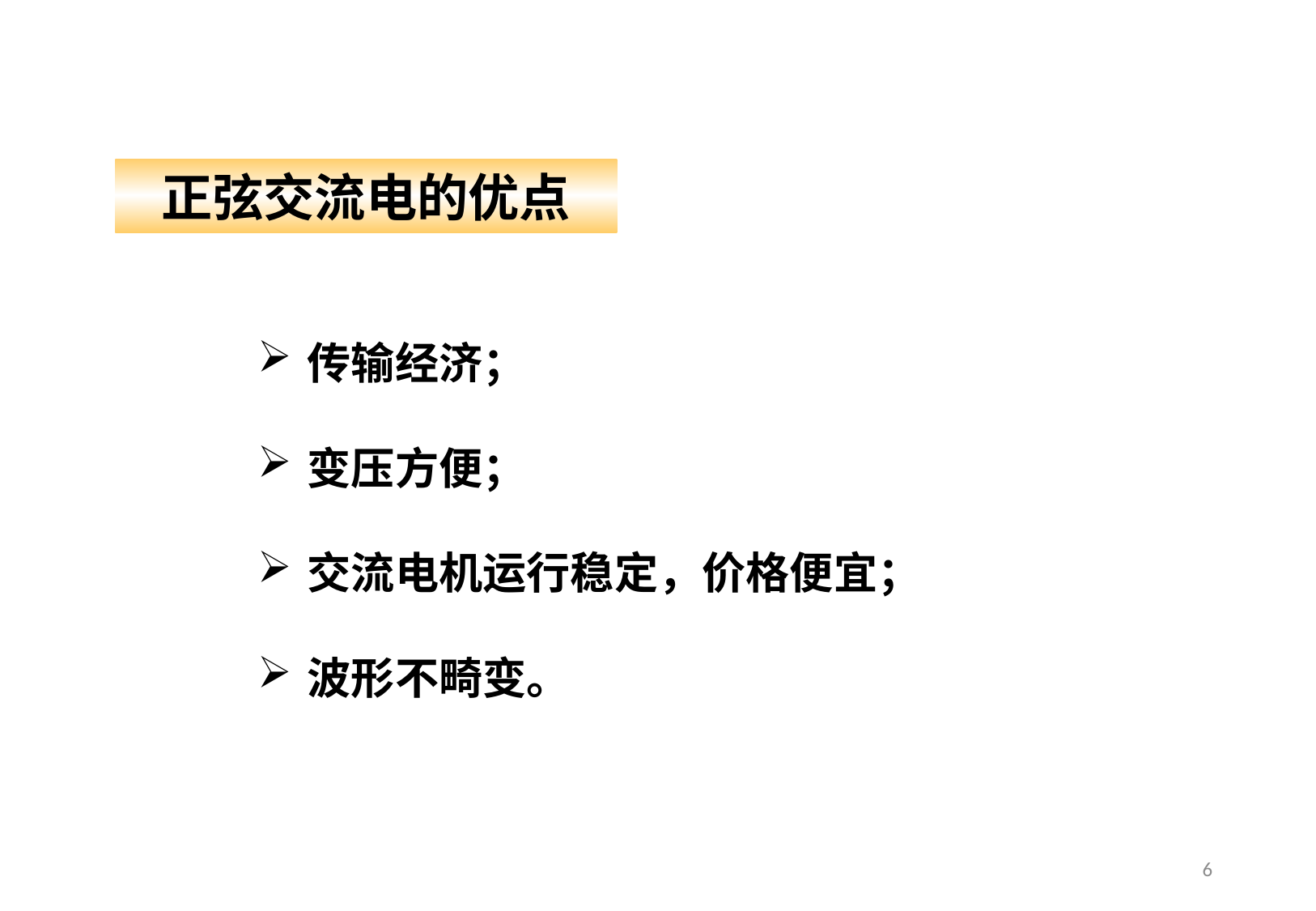

正弦交流电的优点
传输经济；

变压方便；

交流电机运行稳定，价格便宜；

波形不畸变。
6